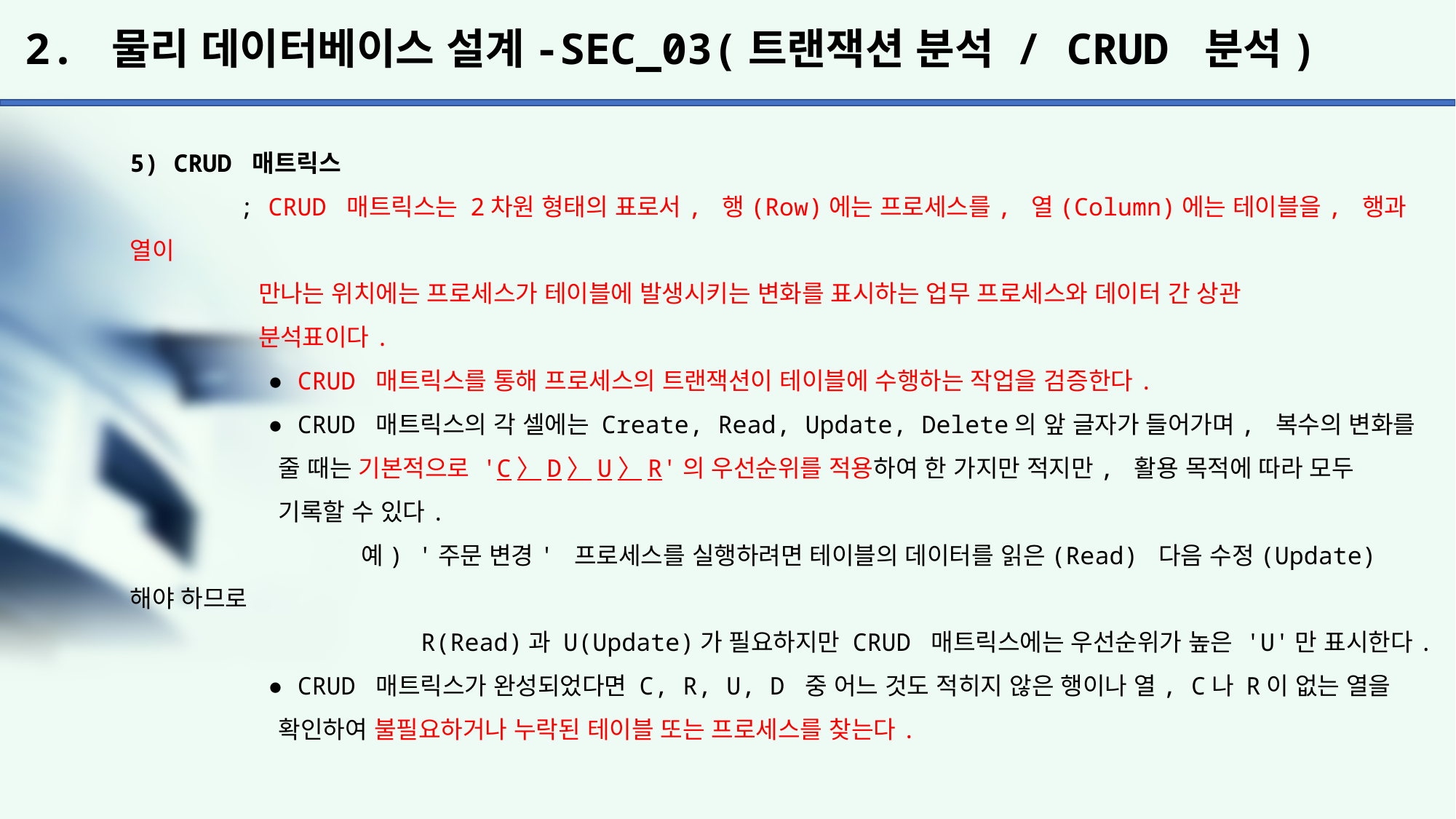

# 2. 물리 데이터베이스 설계-SEC_03(트랜잭션 분석 / CRUD 분석)
5) CRUD 매트릭스
	; CRUD 매트릭스는 2차원 형태의 표로서, 행(Row)에는 프로세스를, 열(Column)에는 테이블을, 행과 열이
	  만나는 위치에는 프로세스가 테이블에 발생시키는 변화를 표시하는 업무 프로세스와 데이터 간 상관
	  분석표이다.
	  ● CRUD 매트릭스를 통해 프로세스의 트랜잭션이 테이블에 수행하는 작업을 검증한다.
	  ● CRUD 매트릭스의 각 셀에는 Create, Read, Update, Delete의 앞 글자가 들어가며, 복수의 변화를
	     줄 때는 기본적으로 'C〉D〉U〉R'의 우선순위를 적용하여 한 가지만 적지만, 활용 목적에 따라 모두
	     기록할 수 있다.
		 예) '주문 변경' 프로세스를 실행하려면 테이블의 데이터를 읽은(Read) 다음 수정(Update) 해야 하므로
		     R(Read)과 U(Update)가 필요하지만 CRUD 매트릭스에는 우선순위가 높은 'U'만 표시한다.
	  ● CRUD 매트릭스가 완성되었다면 C, R, U, D 중 어느 것도 적히지 않은 행이나 열, C나 R이 없는 열을
	     확인하여 불필요하거나 누락된 테이블 또는 프로세스를 찾는다.